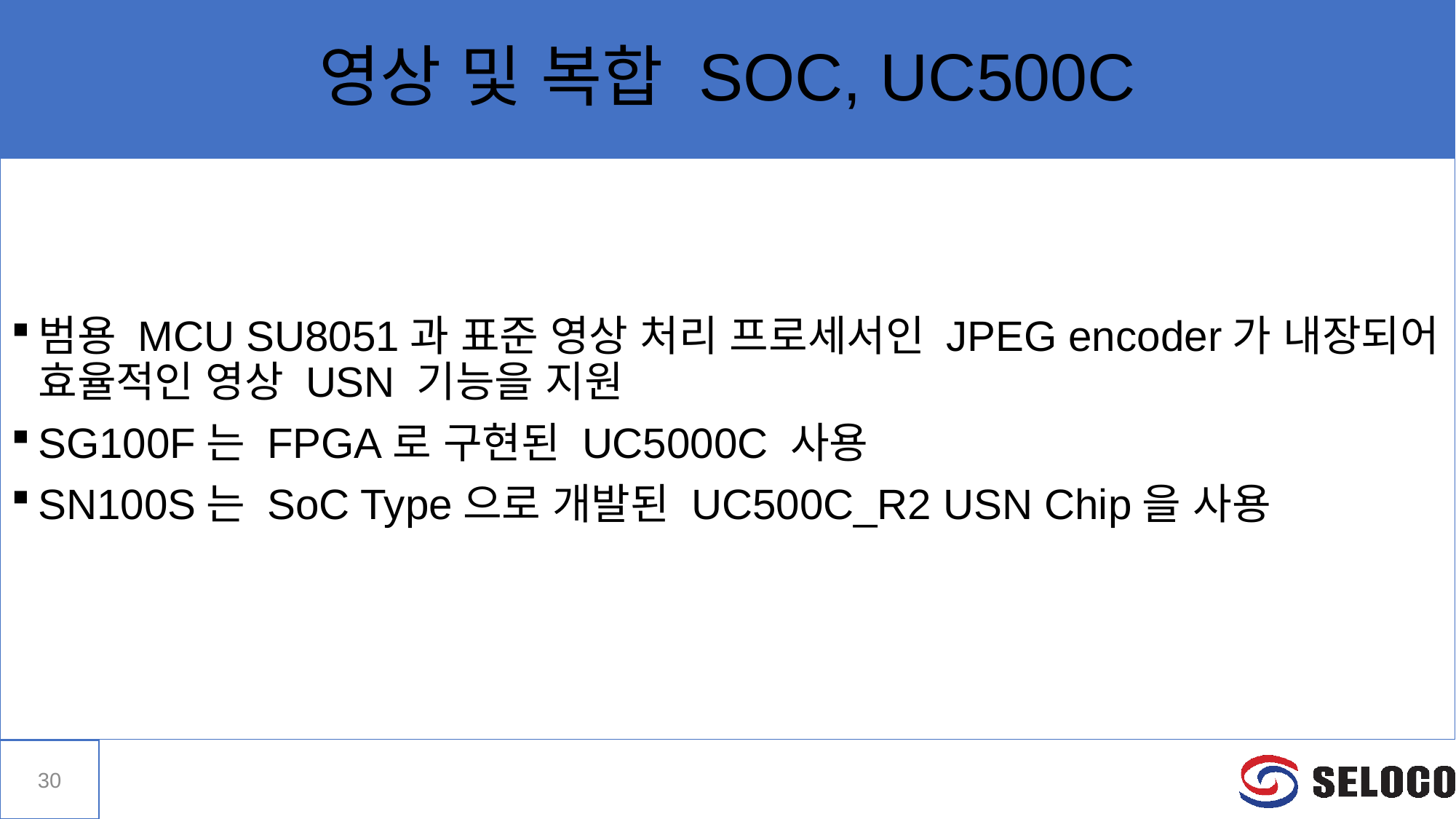

# 영상 및 복합 SOC, UC500C
범용 MCU SU8051과 표준 영상 처리 프로세서인 JPEG encoder가 내장되어 효율적인 영상 USN 기능을 지원
SG100F는 FPGA로 구현된 UC5000C 사용
SN100S는 SoC Type으로 개발된 UC500C_R2 USN Chip을 사용

30